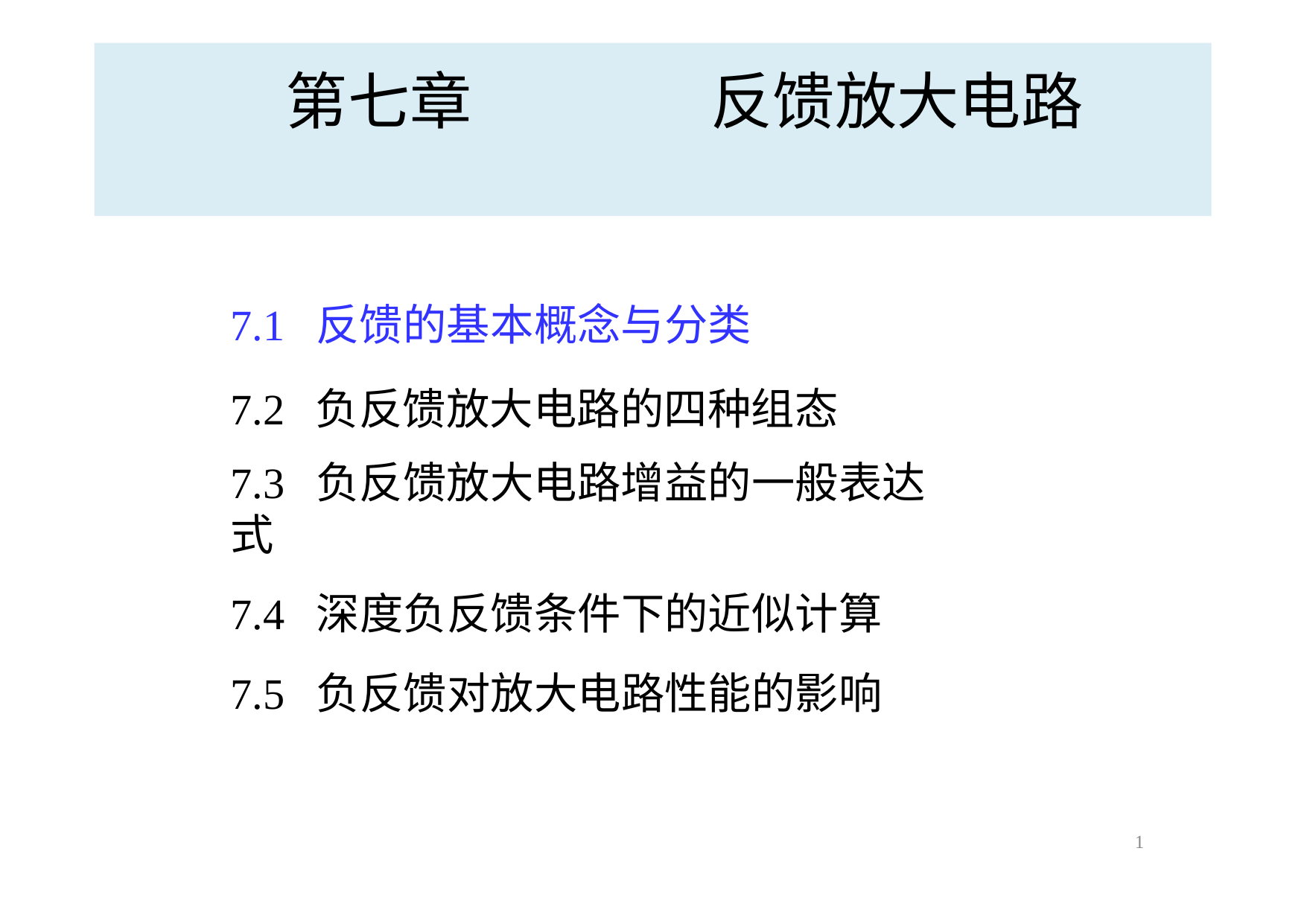

# 第七章	反馈放大电路
7.1 反馈的基本概念与分类
7.2 负反馈放大电路的四种组态
7.3 负反馈放大电路增益的一般表达式
7.4 深度负反馈条件下的近似计算
7.5 负反馈对放大电路性能的影响
1